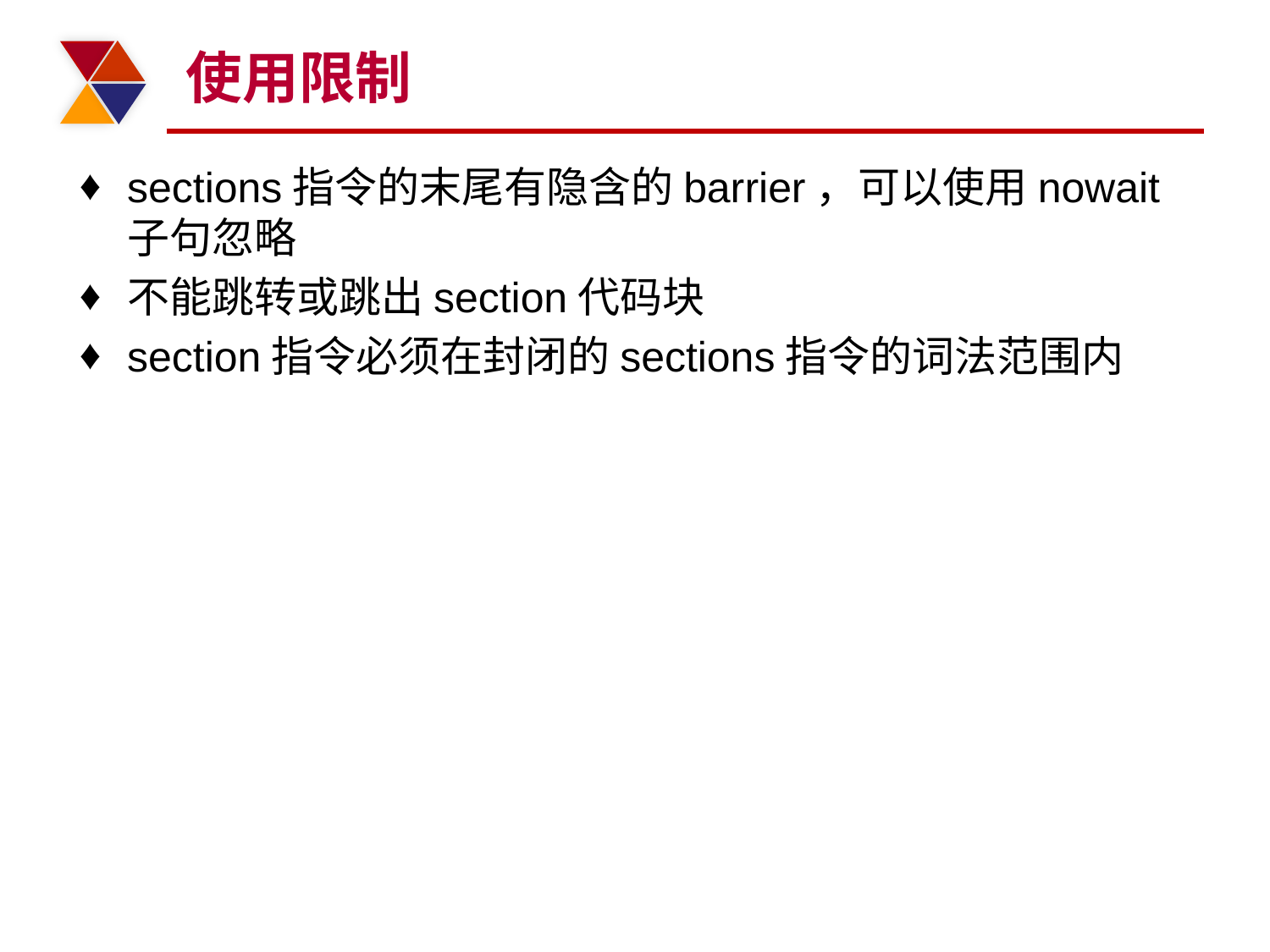

# 使用限制
sections指令的末尾有隐含的barrier，可以使用nowait子句忽略
不能跳转或跳出section代码块
section指令必须在封闭的sections指令的词法范围内